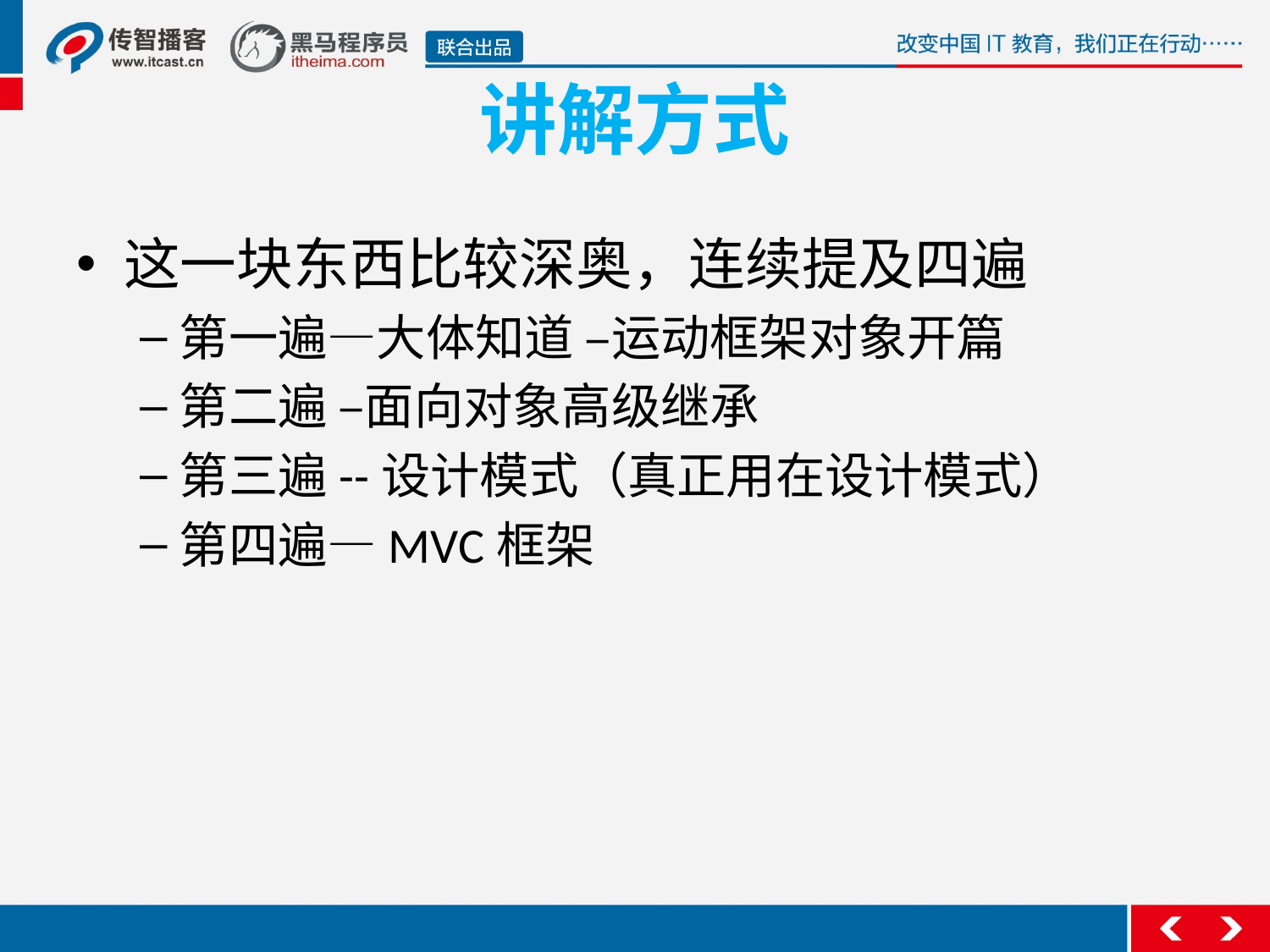

# 讲解方式
这一块东西比较深奥，连续提及四遍
第一遍—大体知道 –运动框架对象开篇
第二遍 –面向对象高级继承
第三遍--设计模式（真正用在设计模式）
第四遍—MVC框架